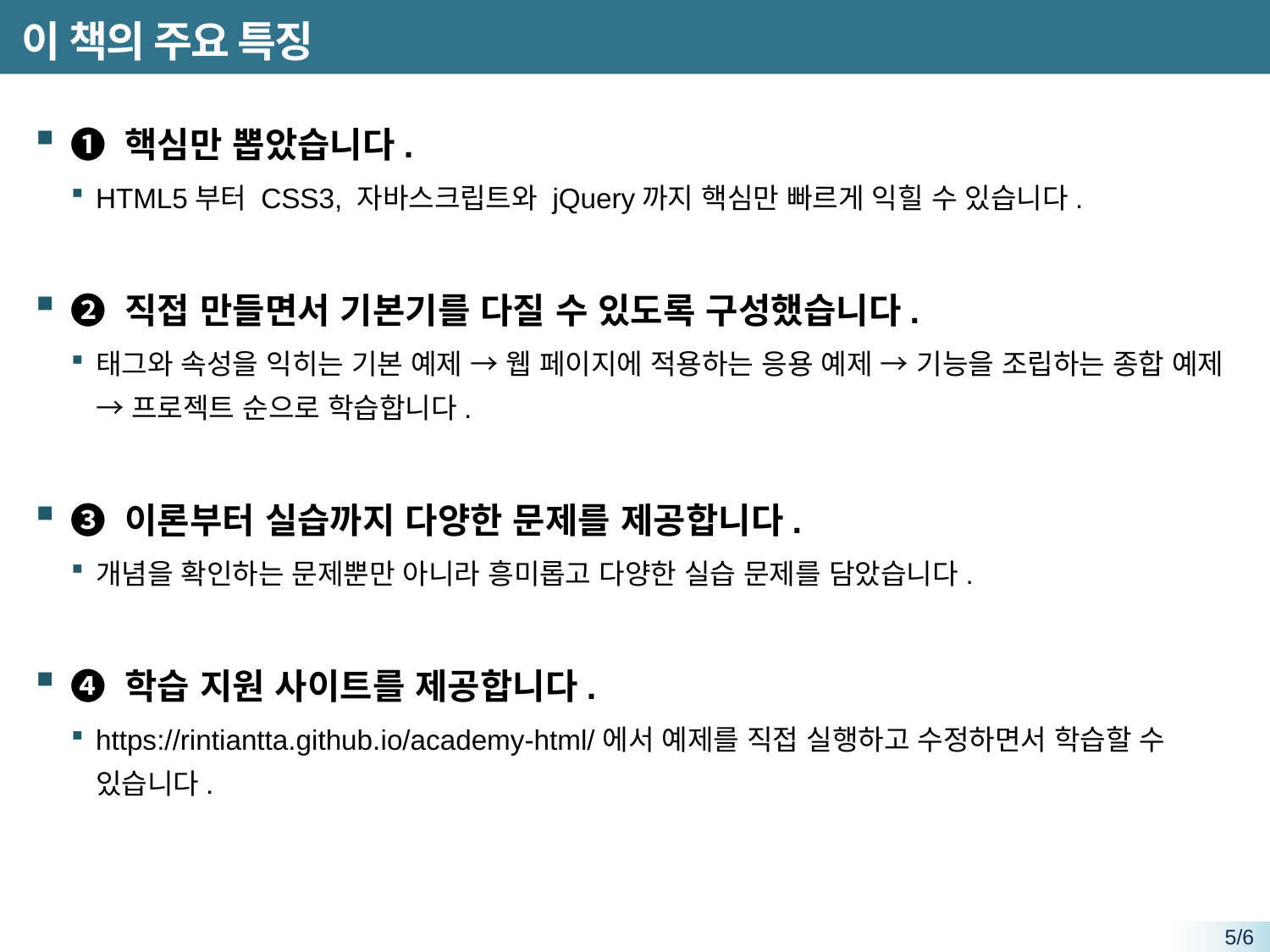

# 이 책의 주요 특징
➊ 핵심만 뽑았습니다.
HTML5부터 CSS3, 자바스크립트와 jQuery까지 핵심만 빠르게 익힐 수 있습니다.

➋ 직접 만들면서 기본기를 다질 수 있도록 구성했습니다.
태그와 속성을 익히는 기본 예제 → 웹 페이지에 적용하는 응용 예제 → 기능을 조립하는 종합 예제 → 프로젝트 순으로 학습합니다.

➌ 이론부터 실습까지 다양한 문제를 제공합니다.
개념을 확인하는 문제뿐만 아니라 흥미롭고 다양한 실습 문제를 담았습니다.

➍ 학습 지원 사이트를 제공합니다.
https://rintiantta.github.io/academy-html/에서 예제를 직접 실행하고 수정하면서 학습할 수 있습니다.